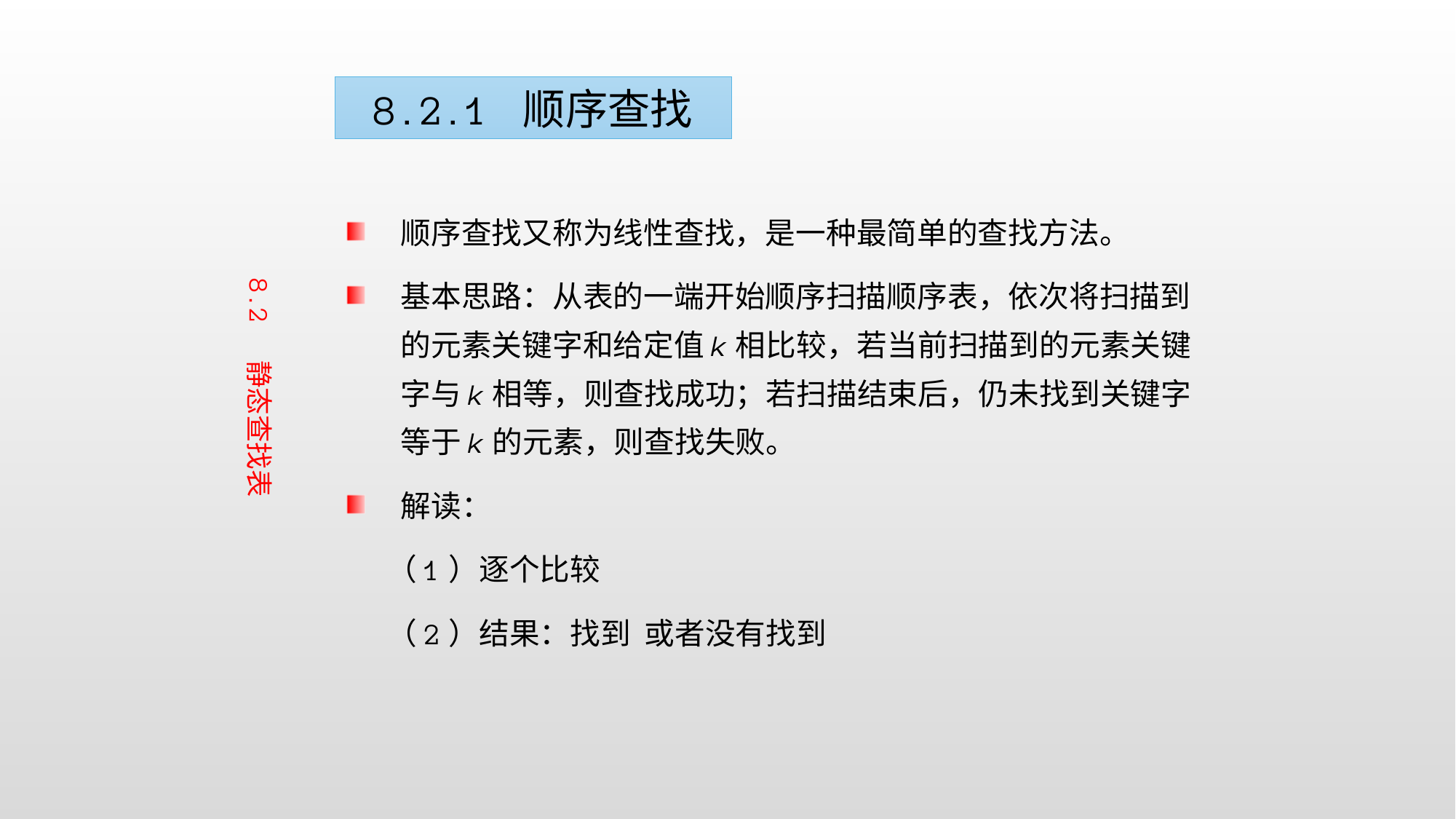

8.2.1 顺序查找
顺序查找又称为线性查找，是一种最简单的查找方法。
基本思路：从表的一端开始顺序扫描顺序表，依次将扫描到的元素关键字和给定值k相比较，若当前扫描到的元素关键字与k相等，则查找成功；若扫描结束后，仍未找到关键字等于k的元素，则查找失败。
解读：
     （1）逐个比较
     （2）结果：找到  或者没有找到
8.2  静态查找表